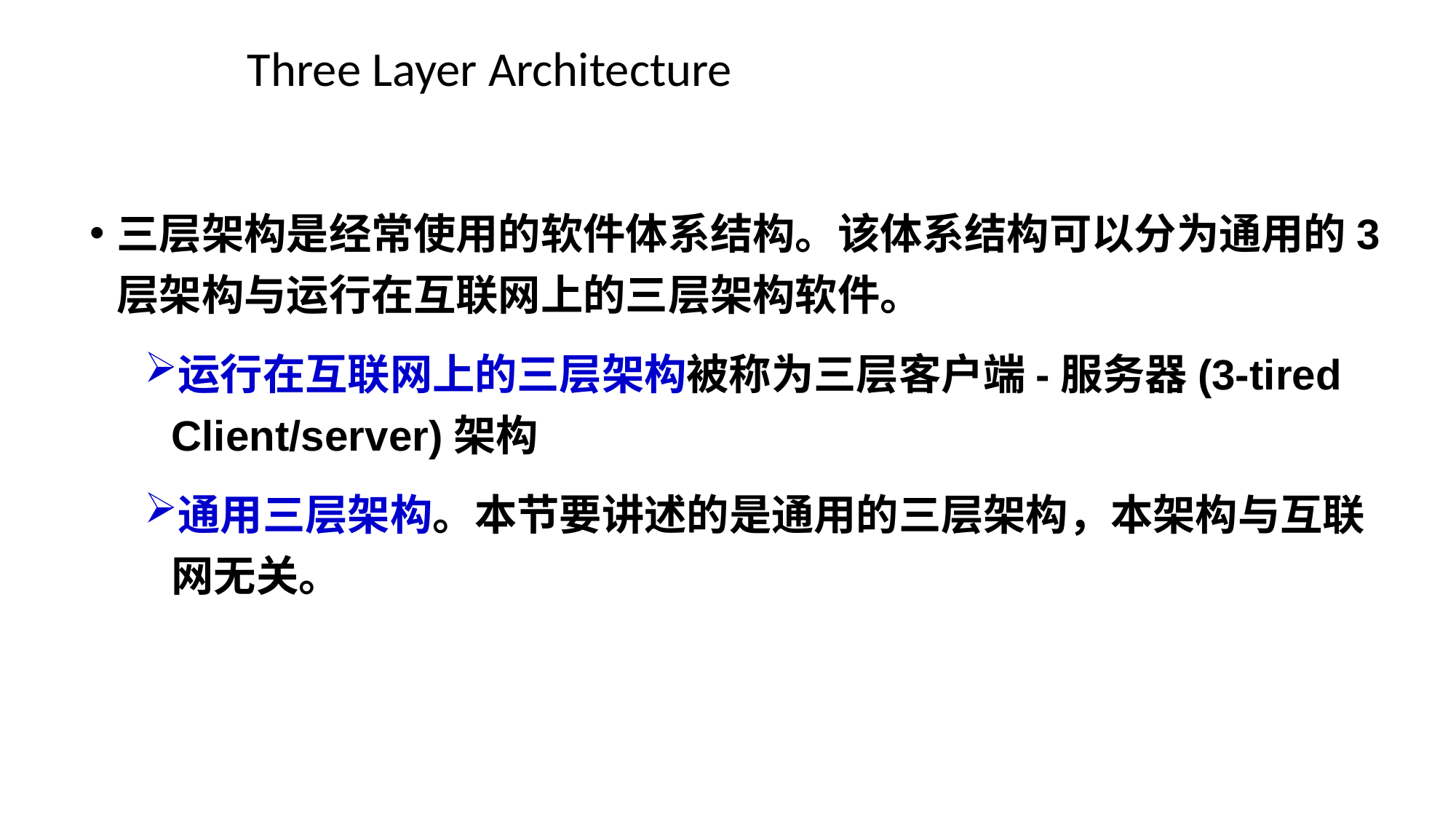

# Three Layer Architecture
三层架构是经常使用的软件体系结构。该体系结构可以分为通用的3层架构与运行在互联网上的三层架构软件。
运行在互联网上的三层架构被称为三层客户端-服务器(3-tired Client/server)架构
通用三层架构。本节要讲述的是通用的三层架构，本架构与互联网无关。